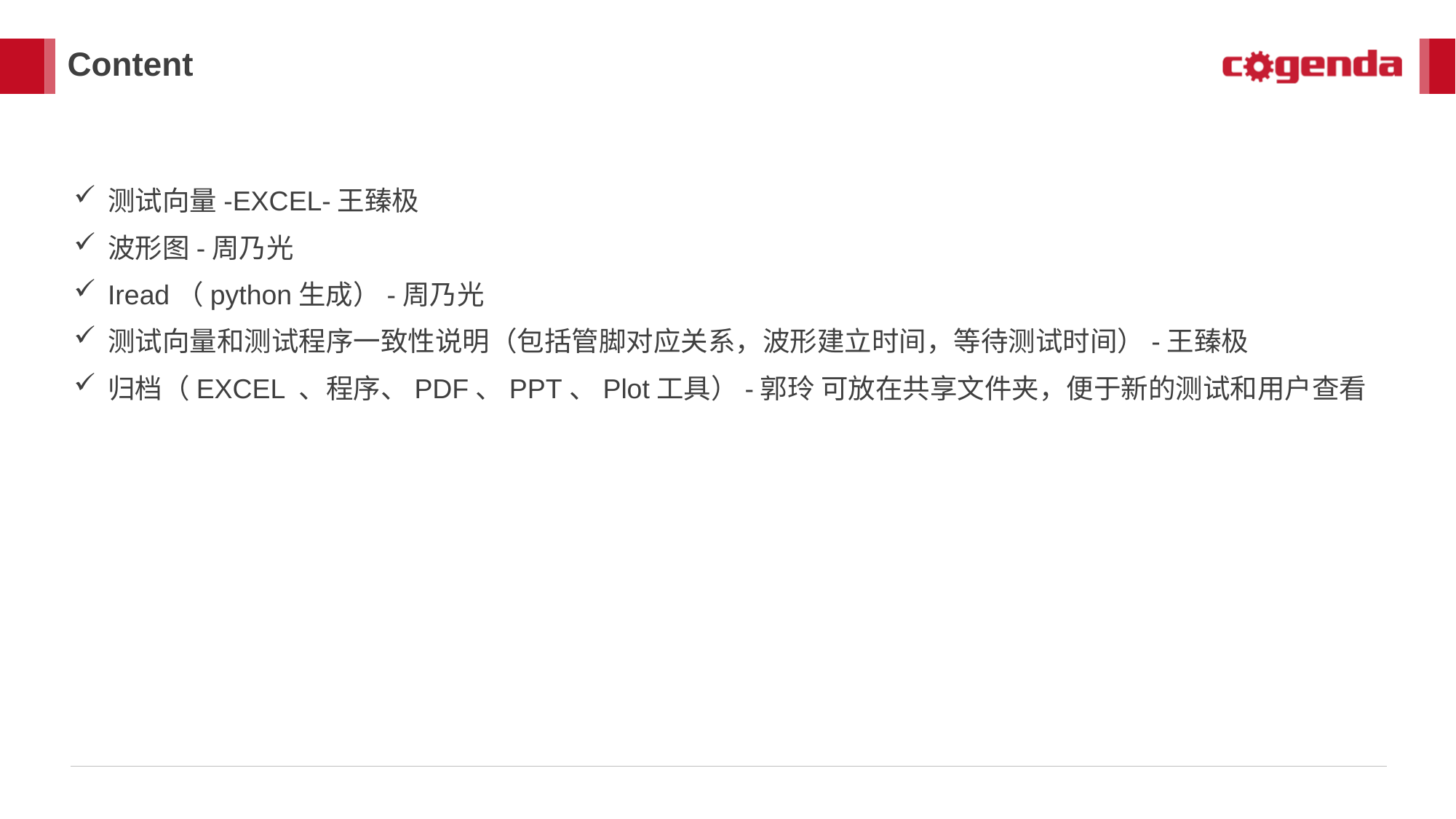

# Content
测试向量-EXCEL-王臻极
波形图-周乃光
Iread（python生成）-周乃光
测试向量和测试程序一致性说明（包括管脚对应关系，波形建立时间，等待测试时间）-王臻极
归档（EXCEL 、程序、PDF、PPT、Plot工具）-郭玲 可放在共享文件夹，便于新的测试和用户查看